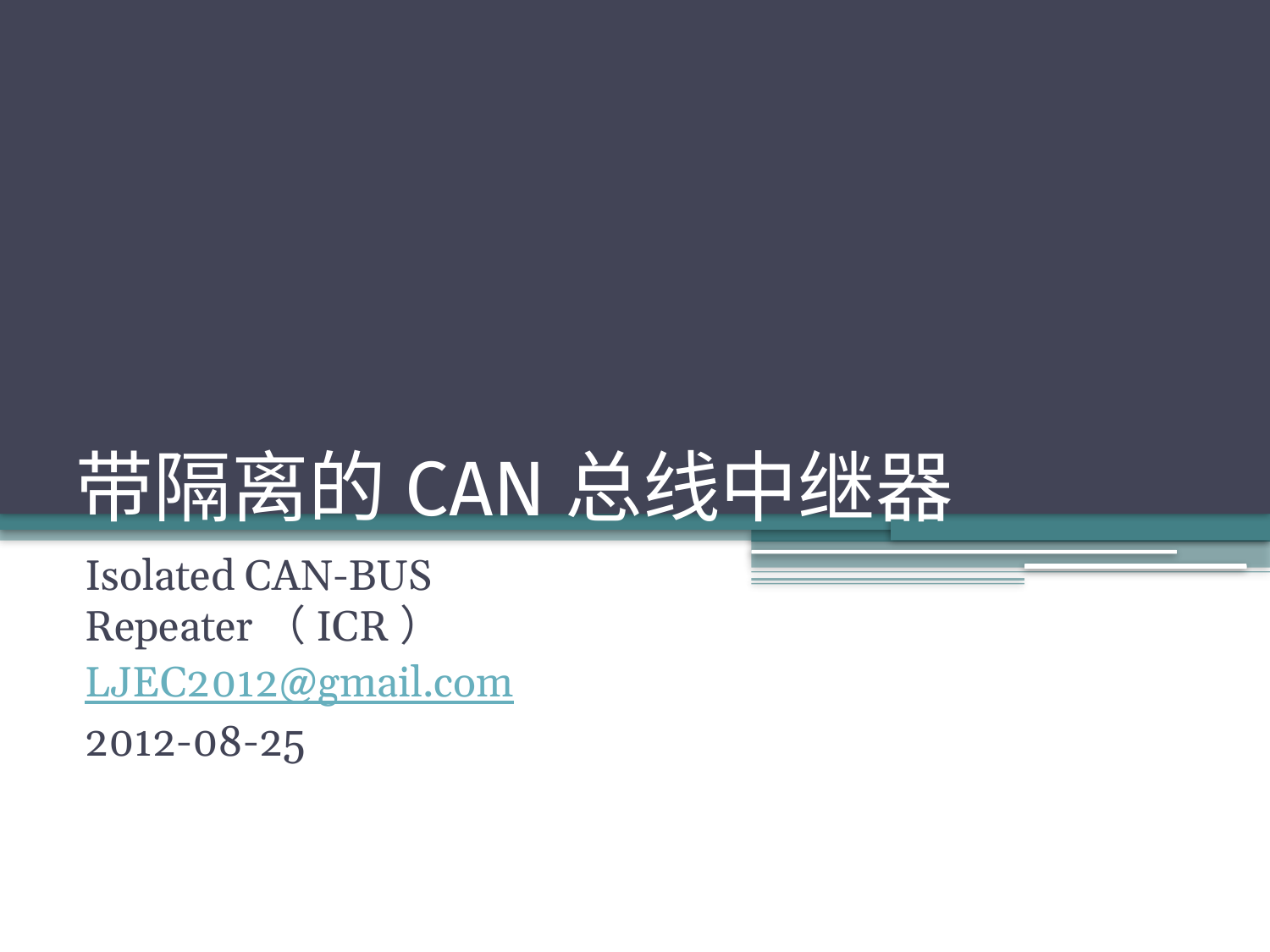

# 带隔离的CAN总线中继器
Isolated CAN-BUS Repeater（ICR）
LJEC2012@gmail.com
2012-08-25